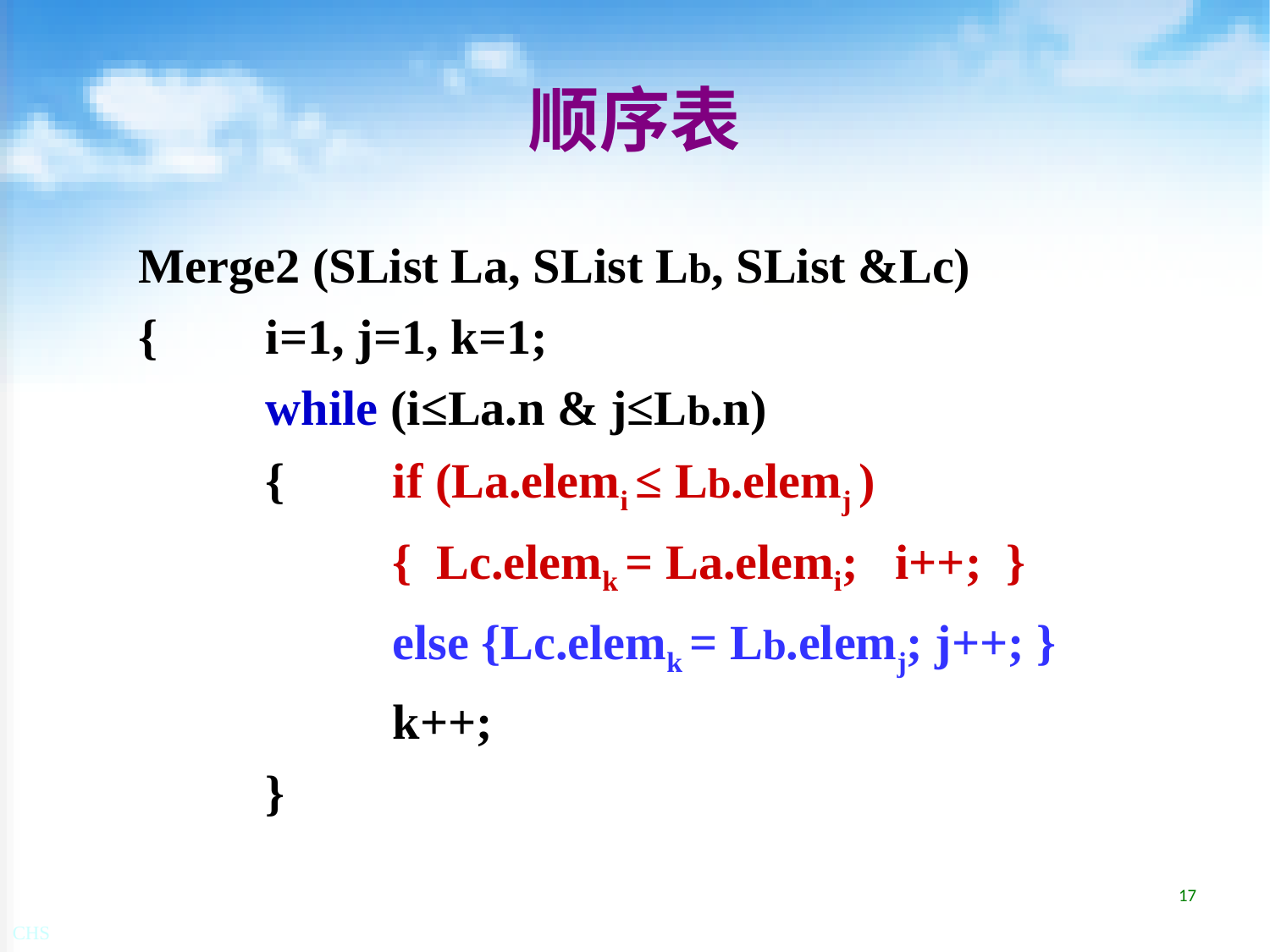

# 顺序表
Merge2 (SList La, SList Lb, SList &Lc)
{	i=1, j=1, k=1;
	while (i≤La.n & j≤Lb.n)
	{	if (La.elemi ≤ Lb.elemj )
		{  Lc.elemk = La.elemi;   i++;  }
		else {Lc.elemk = Lb.elemj; j++; }
		k++;
	}
17